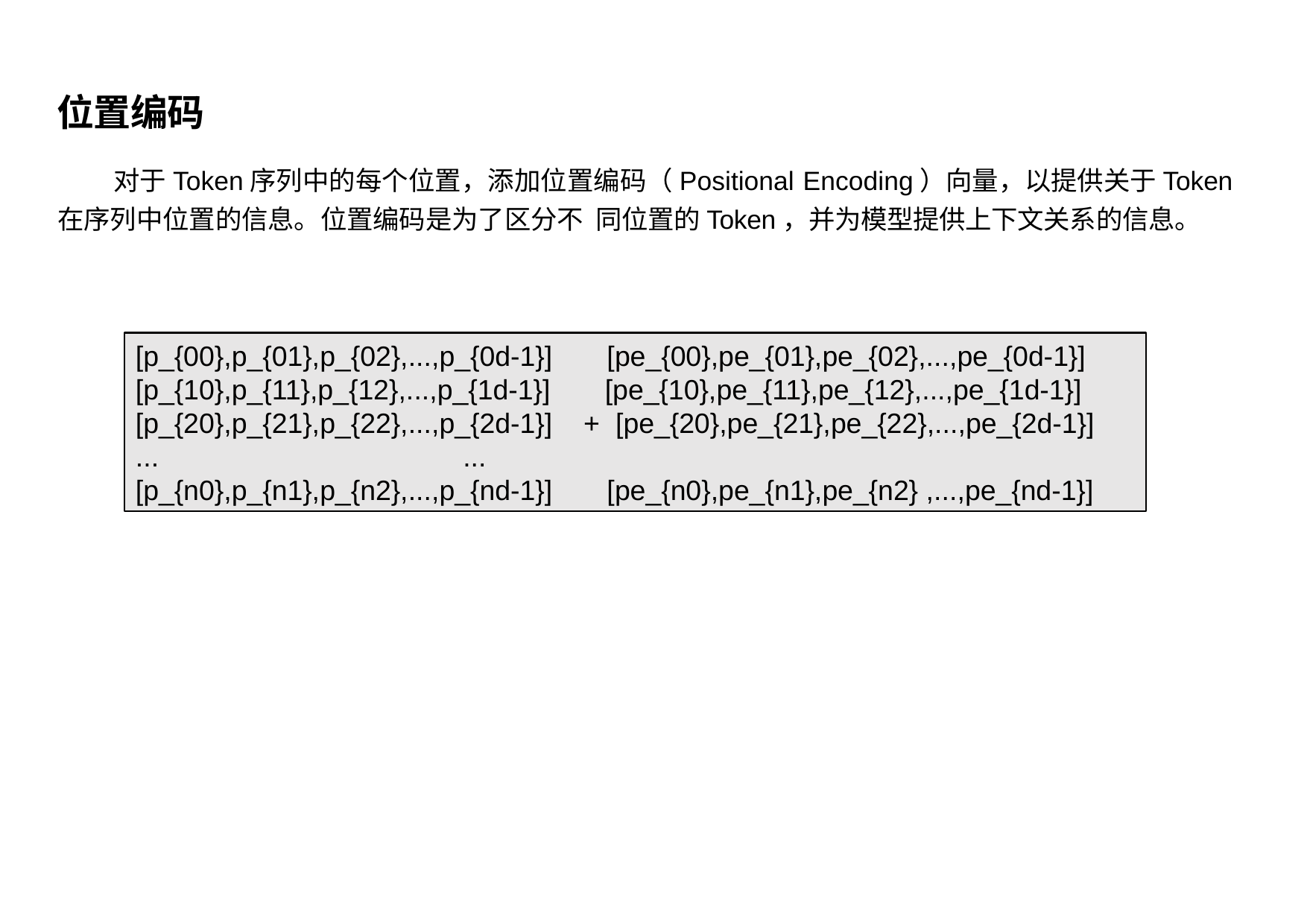

位置编码
对于Token序列中的每个位置，添加位置编码（Positional Encoding）向量，以提供关于Token在序列中位置的信息。位置编码是为了区分不  同位置的Token，并为模型提供上下文关系的信息。
[p_{00},p_{01},p_{02},...,p_{0d-1}]       [pe_{00},pe_{01},pe_{02},...,pe_{0d-1}]
[p_{10},p_{11},p_{12},...,p_{1d-1}]       [pe_{10},pe_{11},pe_{12},...,pe_{1d-1}]
[p_{20},p_{21},p_{22},...,p_{2d-1}]    +  [pe_{20},pe_{21},pe_{22},...,pe_{2d-1}]
...                                       ...
[p_{n0},p_{n1},p_{n2},...,p_{nd-1}]       [pe_{n0},pe_{n1},pe_{n2} ,...,pe_{nd-1}]